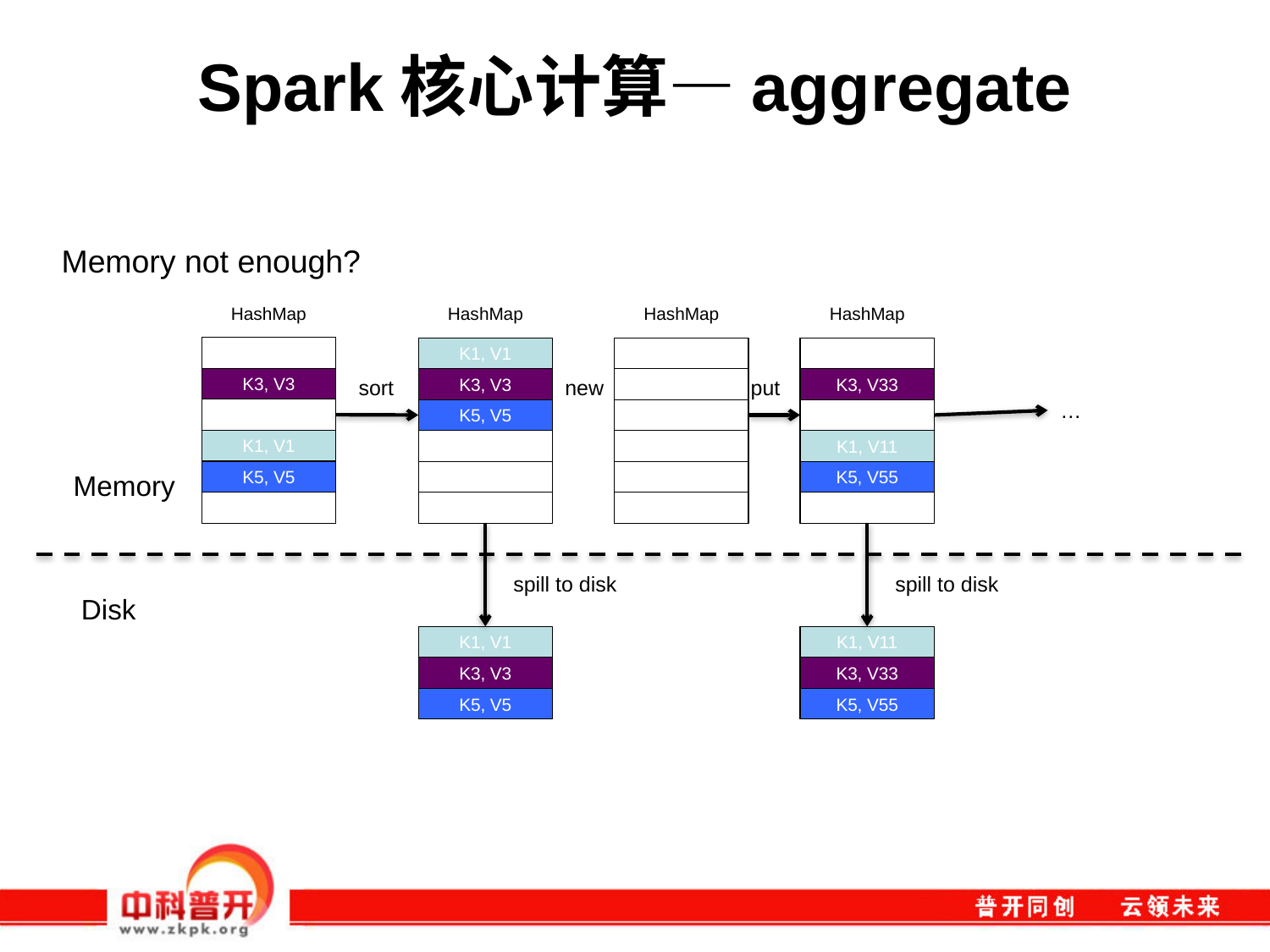

# Spark核心计算—aggregate
Memory not enough?
HashMap

K3, V3

K1, V1
K5, V5
…
HashMap
K1, V1
K3, V3
K5, V5

…
sort
HashMap

…
new
HashMap

K3, V33

K1, V11
K5, V55
…
put
…
Memory
Disk
spill to disk
K1, V1
K3, V3
K5, V5
spill to disk
K1, V11
K3, V33
K5, V55